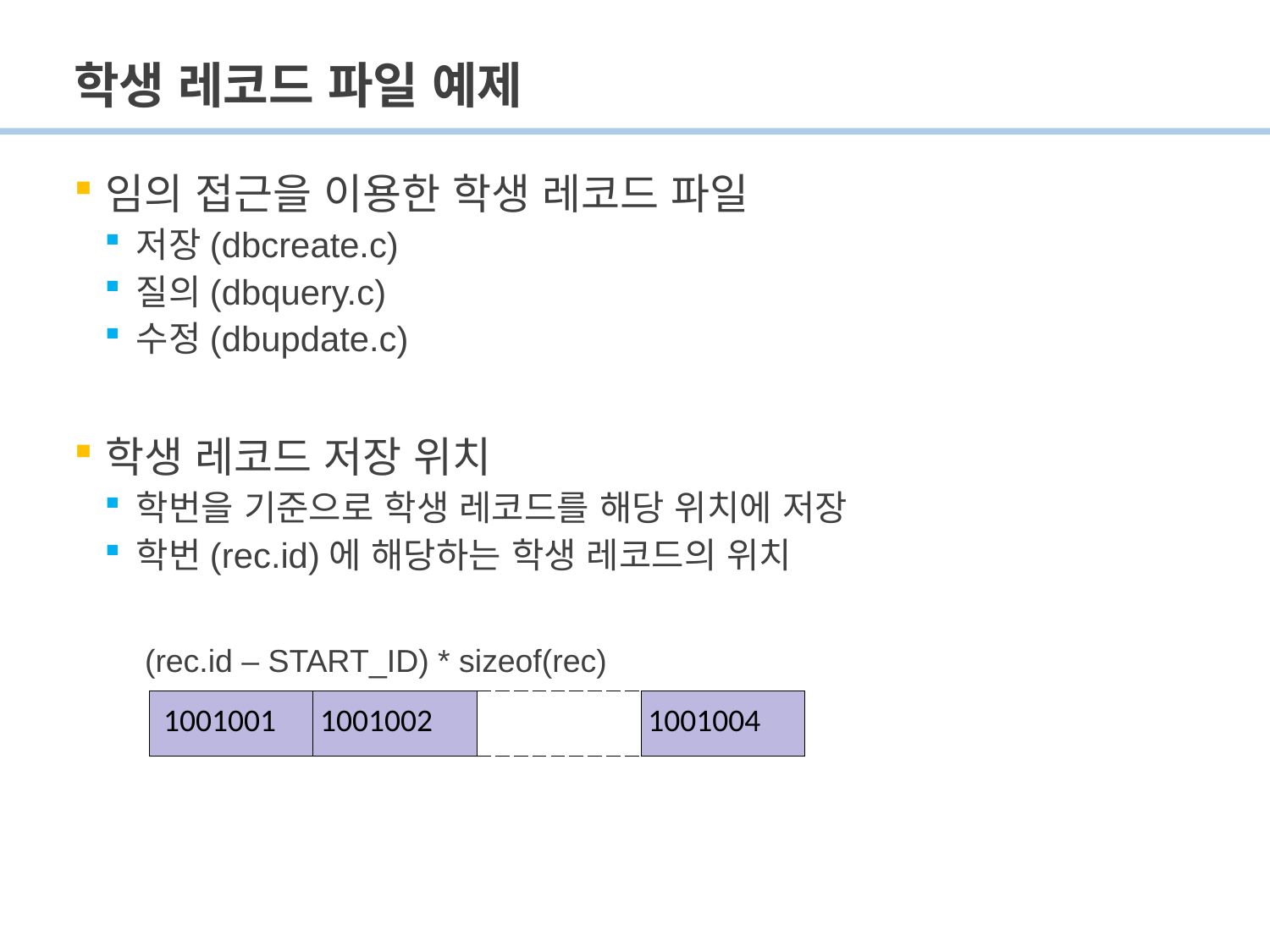

# 학생 레코드 파일 예제
임의 접근을 이용한 학생 레코드 파일
저장(dbcreate.c)
질의(dbquery.c)
수정(dbupdate.c)

학생 레코드 저장 위치
학번을 기준으로 학생 레코드를 해당 위치에 저장
학번(rec.id)에 해당하는 학생 레코드의 위치

        (rec.id – START_ID) * sizeof(rec)
| 1001001 | 1001002 |  | 1001004 |
| --- | --- | --- | --- |